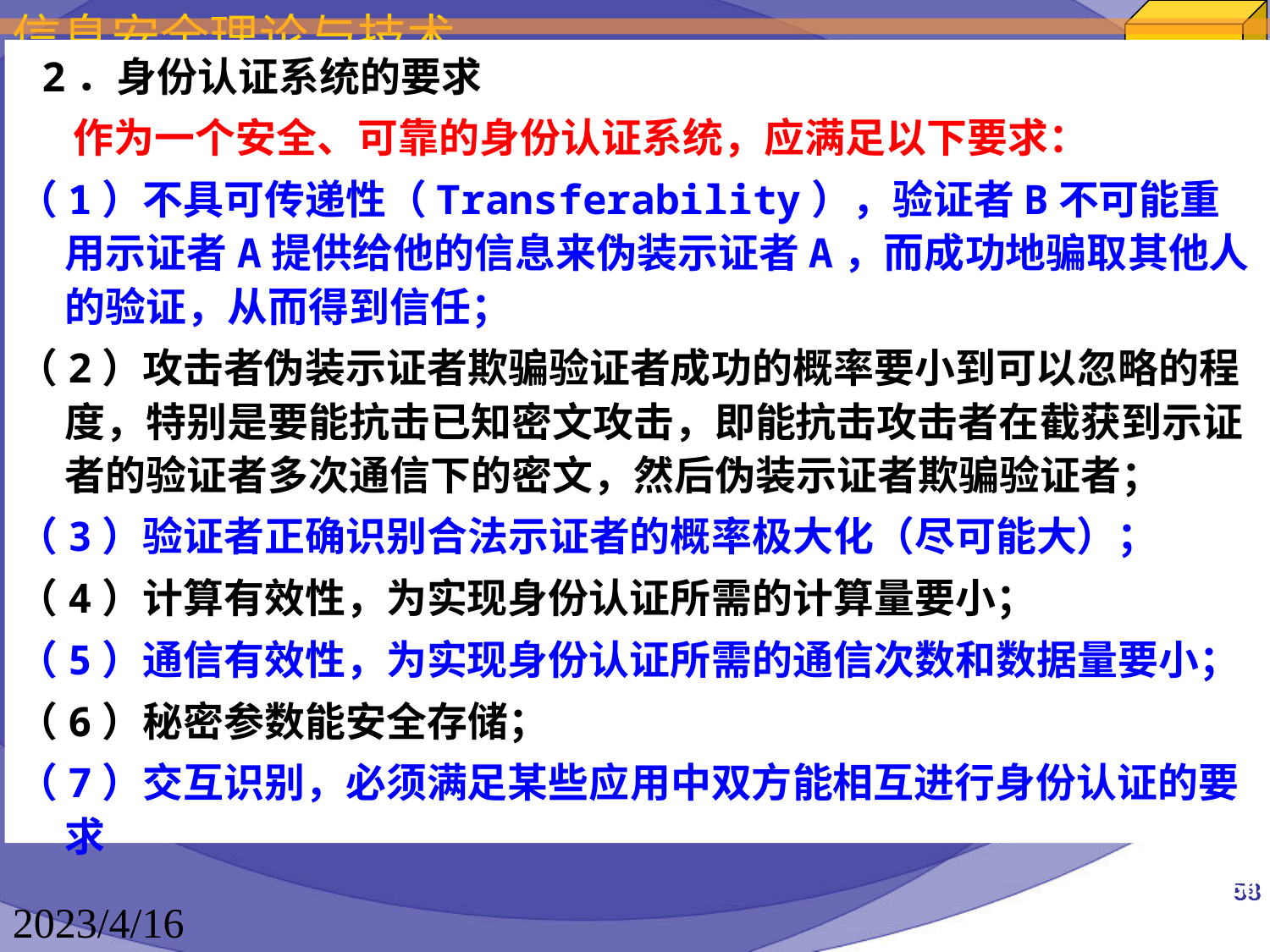

2．身份认证系统的要求
     作为一个安全、可靠的身份认证系统，应满足以下要求：
（1）不具可传递性（Transferability），验证者B不可能重用示证者A提供给他的信息来伪装示证者A，而成功地骗取其他人的验证，从而得到信任；
（2）攻击者伪装示证者欺骗验证者成功的概率要小到可以忽略的程度，特别是要能抗击已知密文攻击，即能抗击攻击者在截获到示证者的验证者多次通信下的密文，然后伪装示证者欺骗验证者；
（3）验证者正确识别合法示证者的概率极大化（尽可能大）；
（4）计算有效性，为实现身份认证所需的计算量要小；
（5）通信有效性，为实现身份认证所需的通信次数和数据量要小；
（6）秘密参数能安全存储；
（7）交互识别，必须满足某些应用中双方能相互进行身份认证的要求
58
2023/4/16